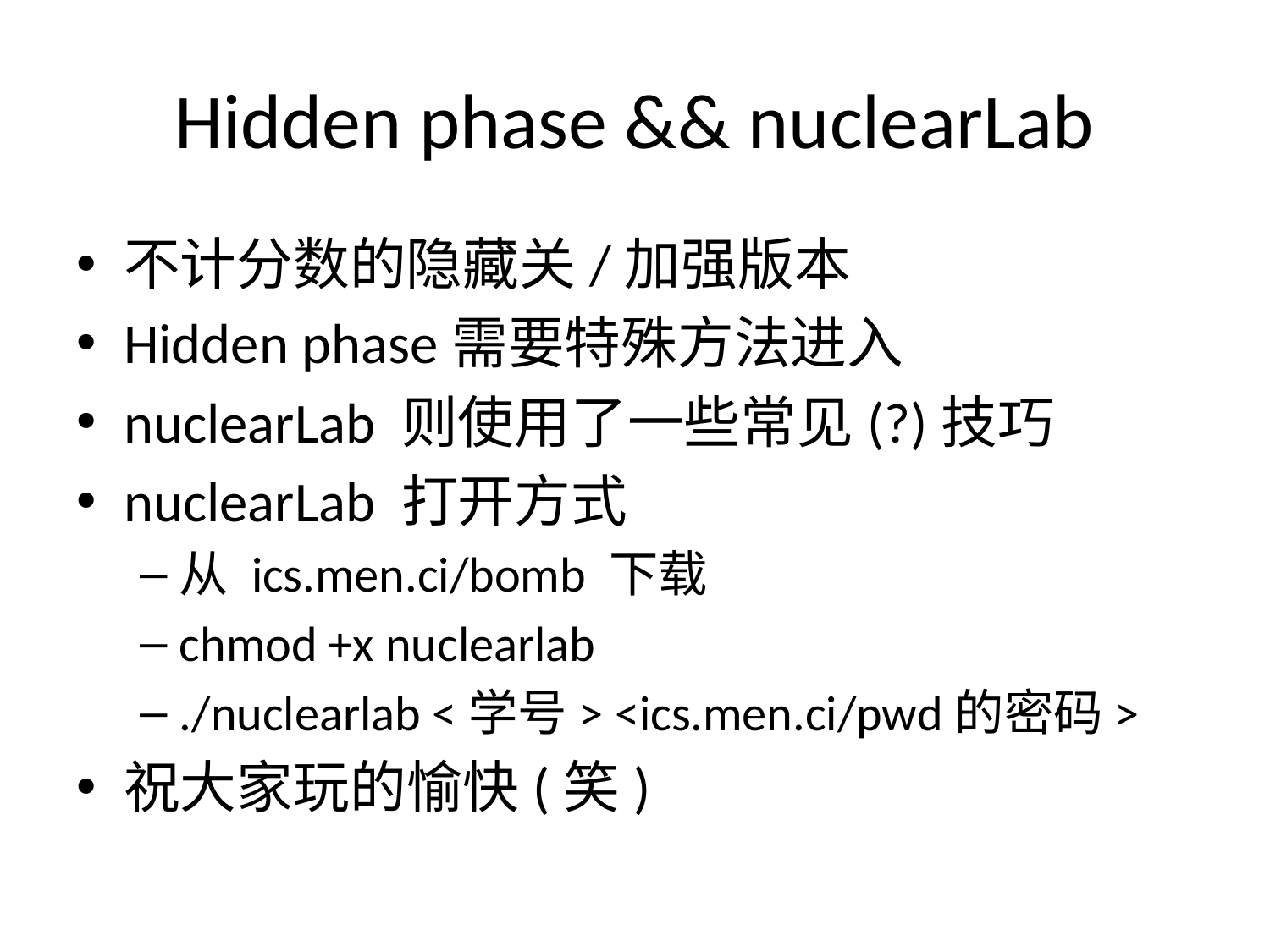

# Hidden phase && nuclearLab
不计分数的隐藏关/加强版本
Hidden phase需要特殊方法进入
nuclearLab 则使用了一些常见(?)技巧
nuclearLab 打开方式
从 ics.men.ci/bomb 下载
chmod +x nuclearlab
./nuclearlab <学号> <ics.men.ci/pwd的密码>
祝大家玩的愉快(笑)